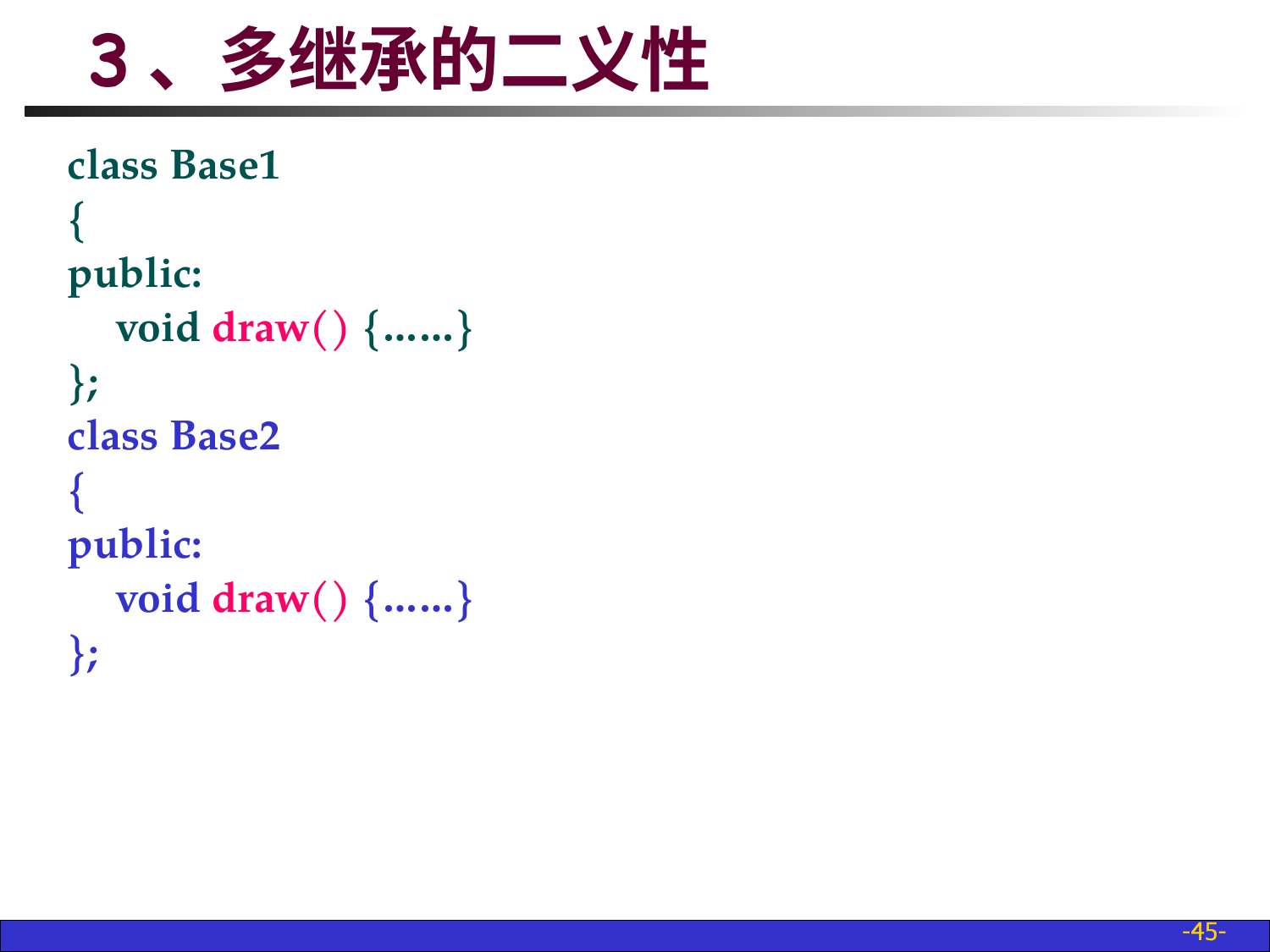

# 3、多继承的二义性
class Base1
{
public:
	void draw() {……}
};
class Base2
{
public:
	void draw() {……}
};
-45-